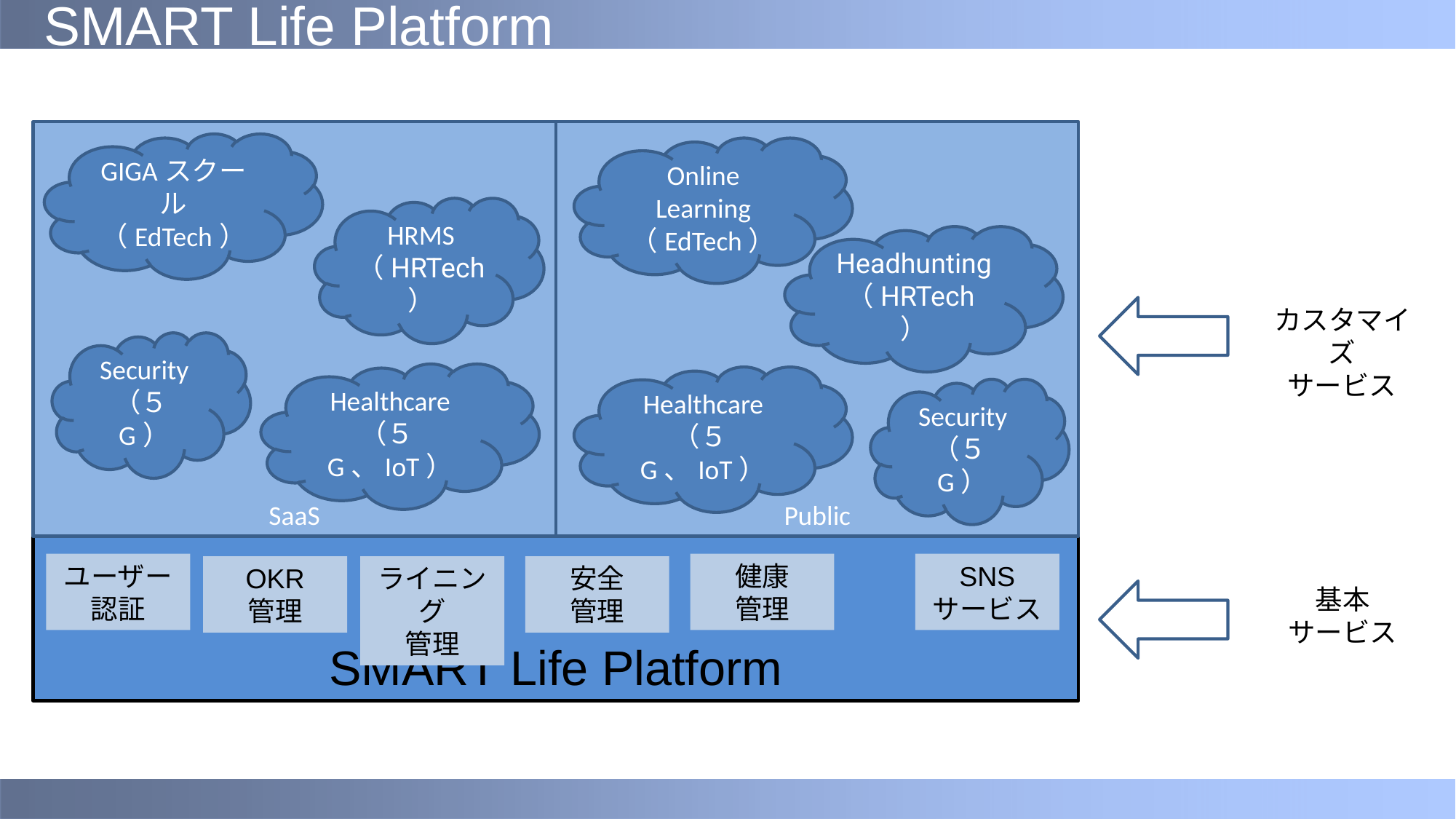

SMART Life Platform
SaaS
Public
GIGAスクール
（EdTech）
Online Learning
（EdTech）
HRMS
（HRTech）
Headhunting
（HRTech）
カスタマイズ
サービス

Security
（５G）
Healthcare
（５G、IoT）
Healthcare
（５G、IoT）
Security
（５G）
SMART Life Platform
健康
管理
SNS
サービス
ユーザー
認証
OKR
管理
ライニング
管理
安全
管理
基本
サービス